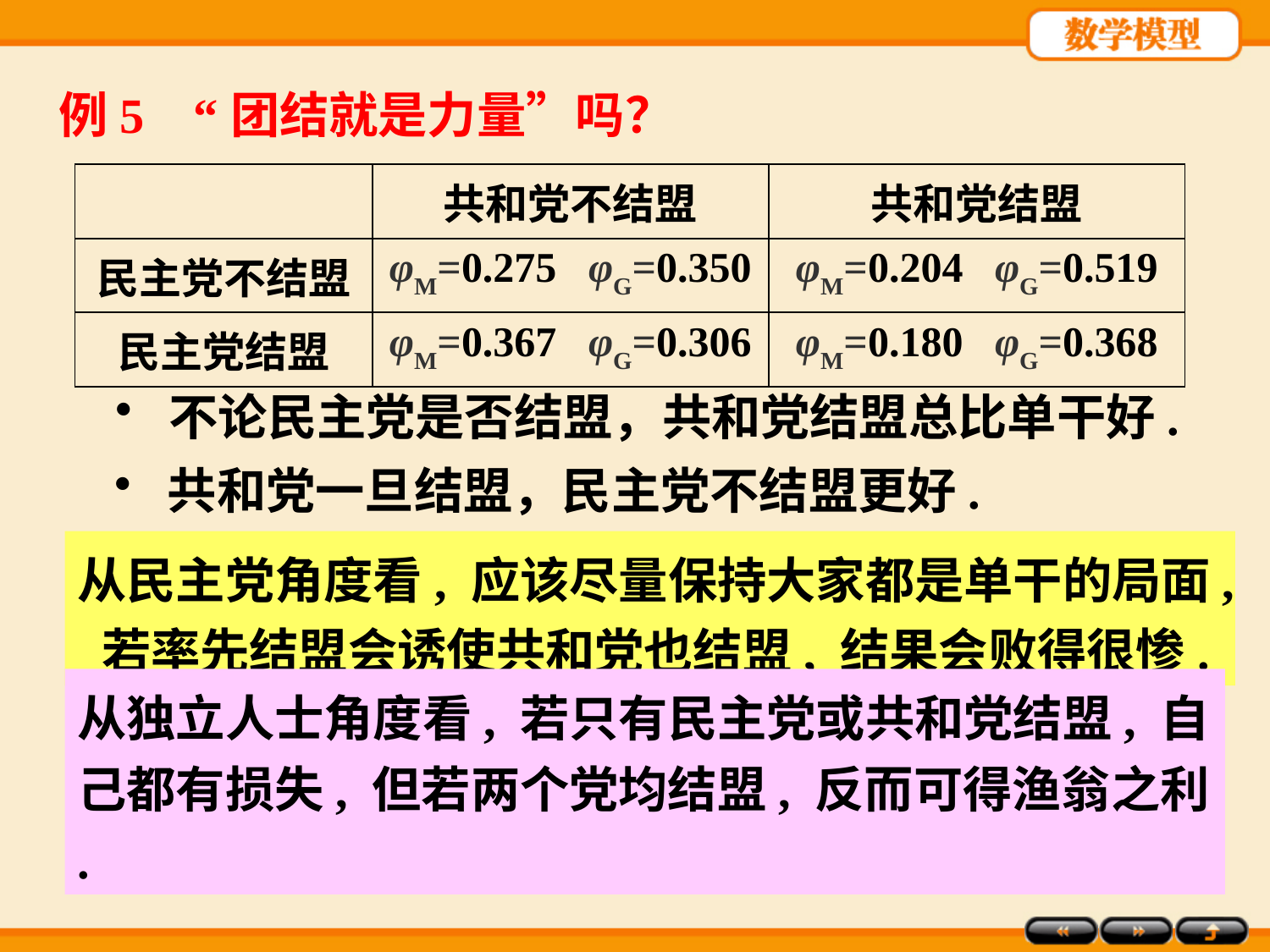

例5    “团结就是力量”吗？
|  | 共和党不结盟 | 共和党结盟 |
| --- | --- | --- |
| 民主党不结盟 | φM=0.275 φG=0.350 | φM=0.204 φG=0.519 |
| 民主党结盟 | φM=0.367 φG=0.306 | φM=0.180 φG=0.368 |
 不论民主党是否结盟，共和党结盟总比单干好.
 共和党一旦结盟，民主党不结盟更好.
从民主党角度看, 应该尽量保持大家都是单干的局面, 若率先结盟会诱使共和党也结盟, 结果会败得很惨.
从独立人士角度看, 若只有民主党或共和党结盟, 自己都有损失, 但若两个党均结盟, 反而可得渔翁之利 .